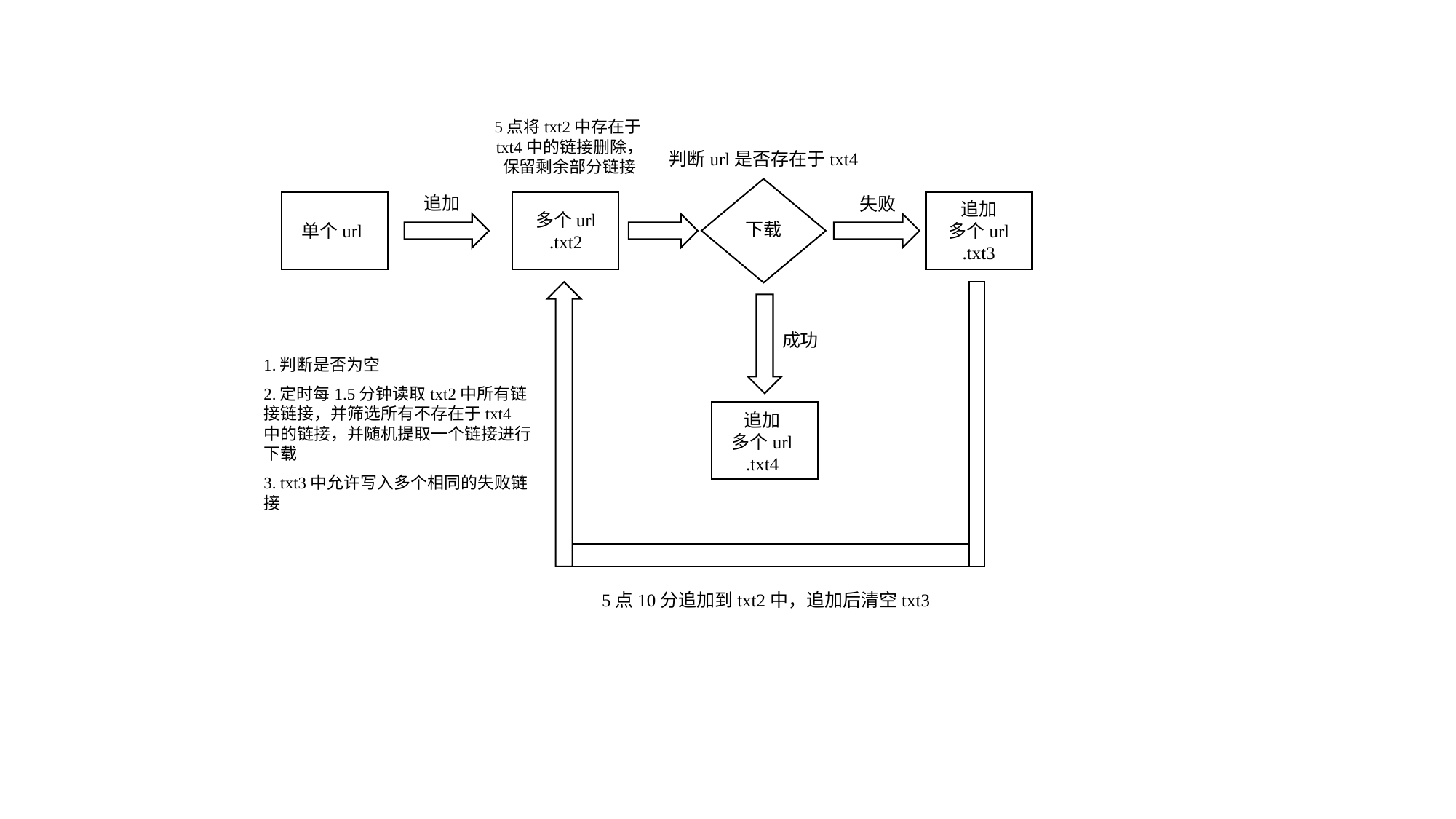

5点将txt2中存在于txt4中的链接删除，保留剩余部分链接
判断url是否存在于txt4

追加
失败
追加
多个url
.txt3

多个url
.txt2
下载
单个url

成功

1.判断是否为空
2.定时每1.5分钟读取txt2中所有链接链接，并筛选所有不存在于txt4中的链接，并随机提取一个链接进行下载
3. txt3中允许写入多个相同的失败链接

追加
多个url
.txt4

5点10分追加到txt2中，追加后清空txt3